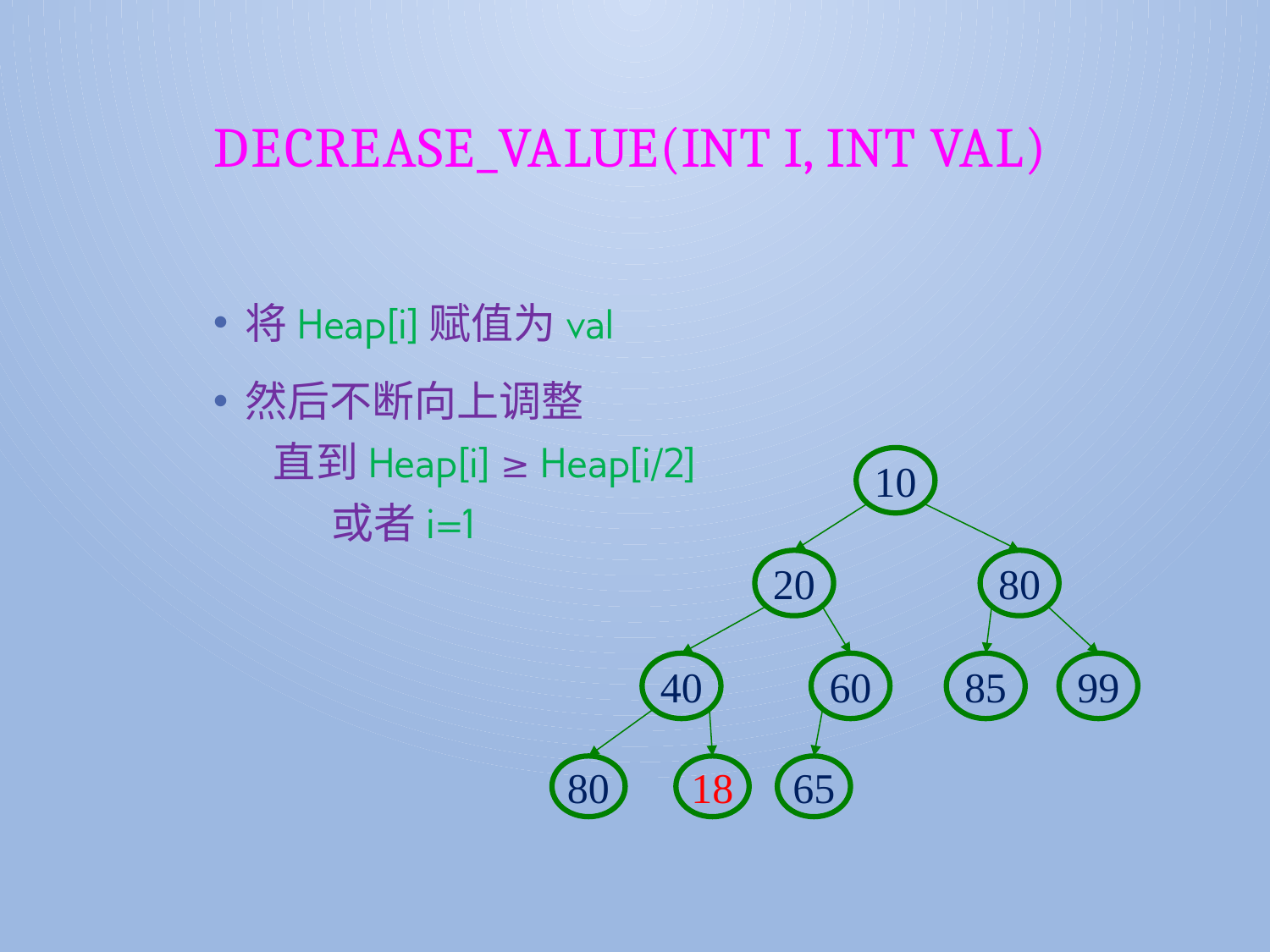

# Decrease_Value(int I, int val)
将Heap[i]赋值为val
然后不断向上调整
   直到Heap[i] ≥ Heap[i/2]
      或者i=1
10
20
80
40
60
85
99
80
18
65